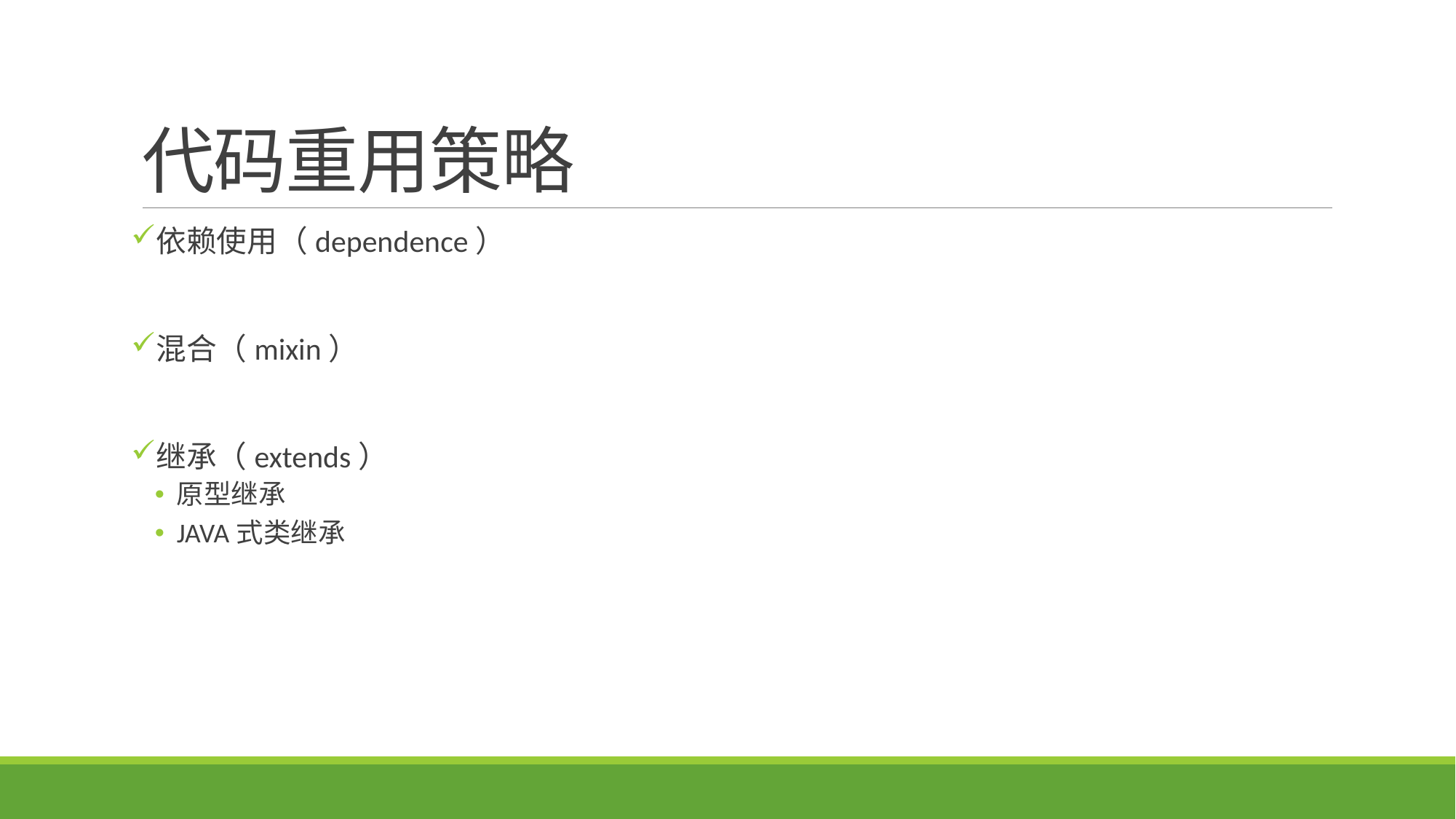

# 代码重用策略
依赖使用（dependence）

混合（mixin）

继承（extends）
原型继承
JAVA式类继承